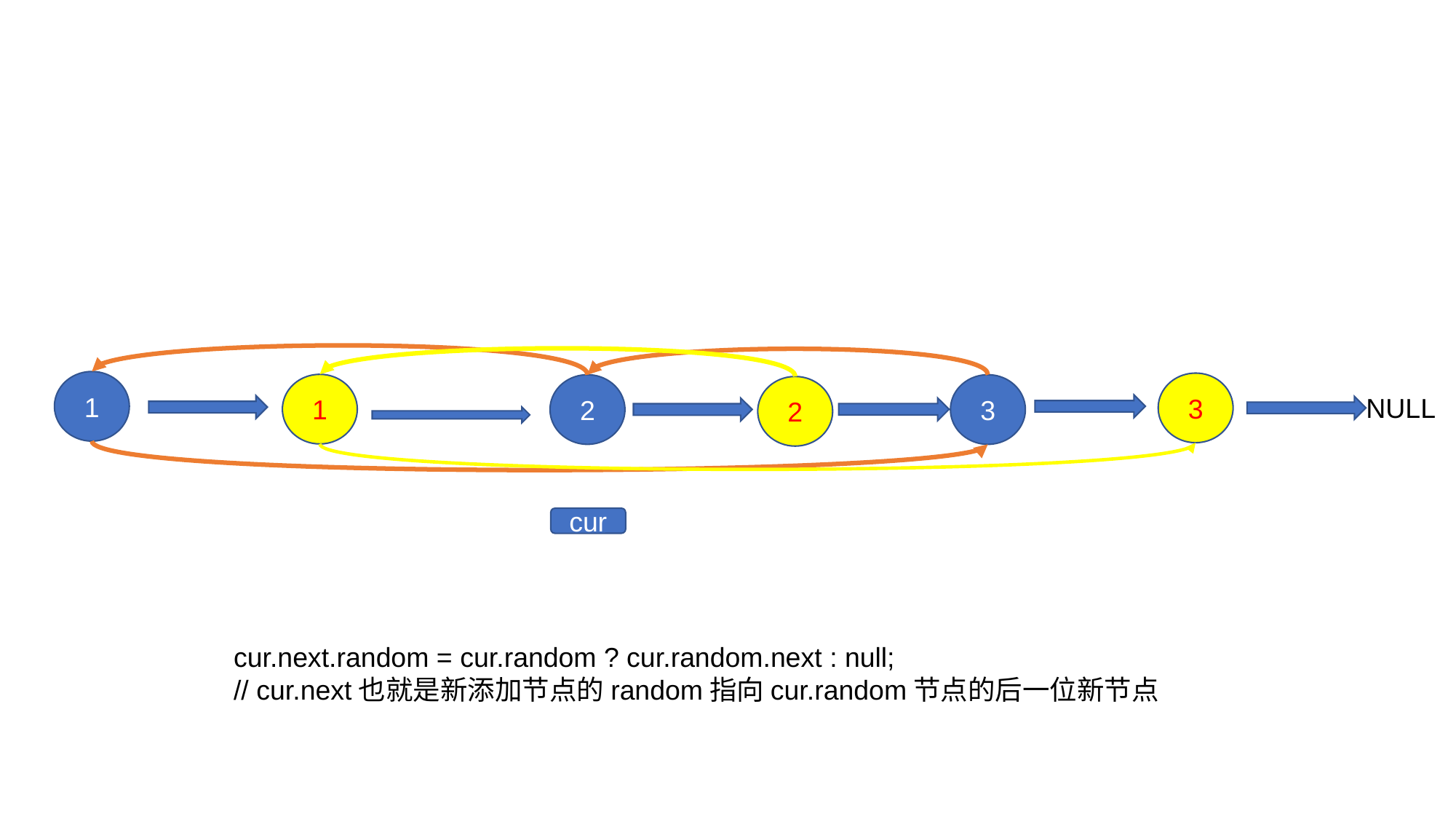

1
3
1
2
3
2
NULL

cur
cur.next.random = cur.random ? cur.random.next : null;
// cur.next也就是新添加节点的random指向cur.random节点的后一位新节点